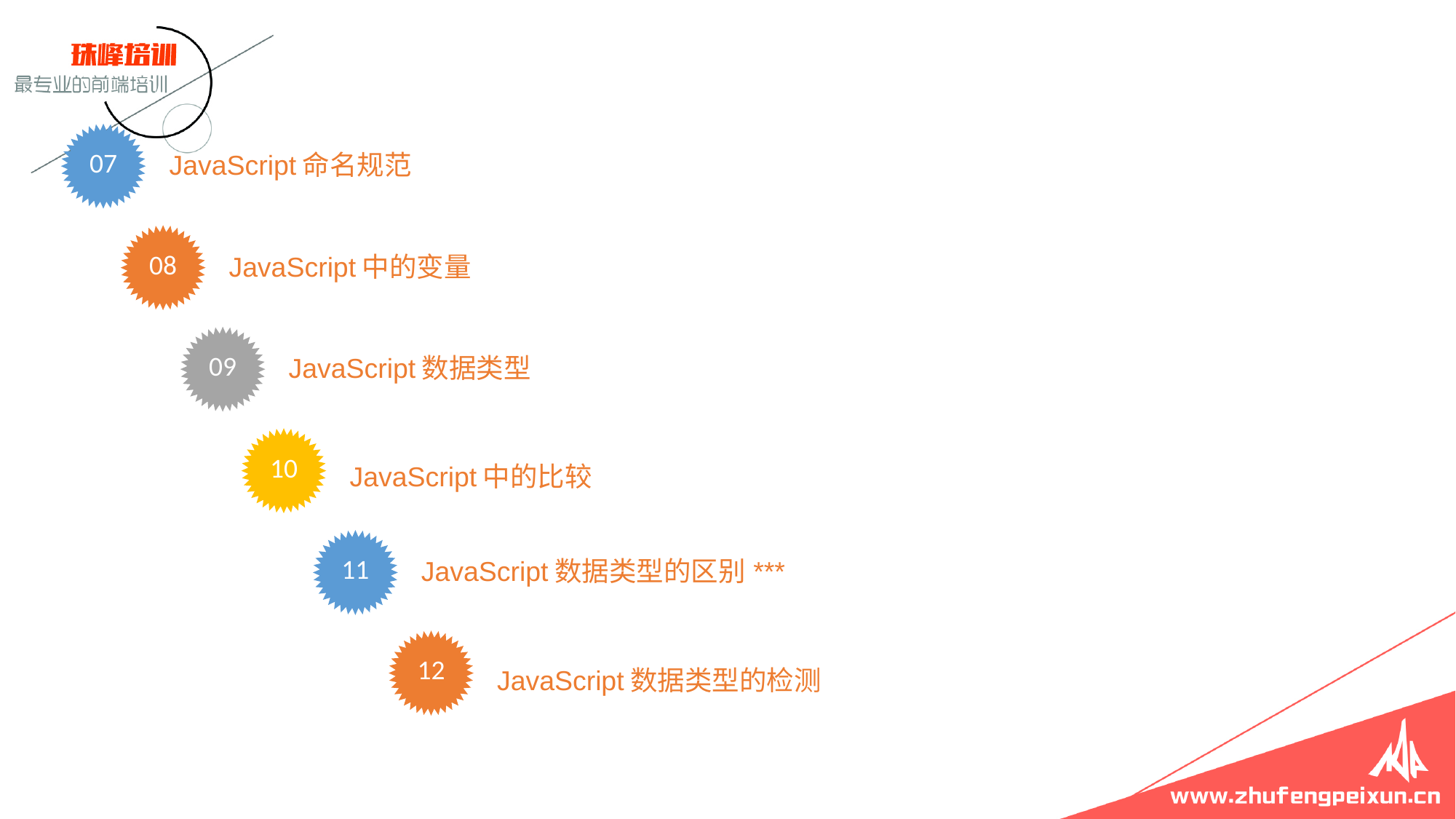

07
JavaScript命名规范

08
JavaScript中的变量

09
JavaScript数据类型
10
JavaScript中的比较

11
JavaScript数据类型的区别***

12
JavaScript数据类型的检测